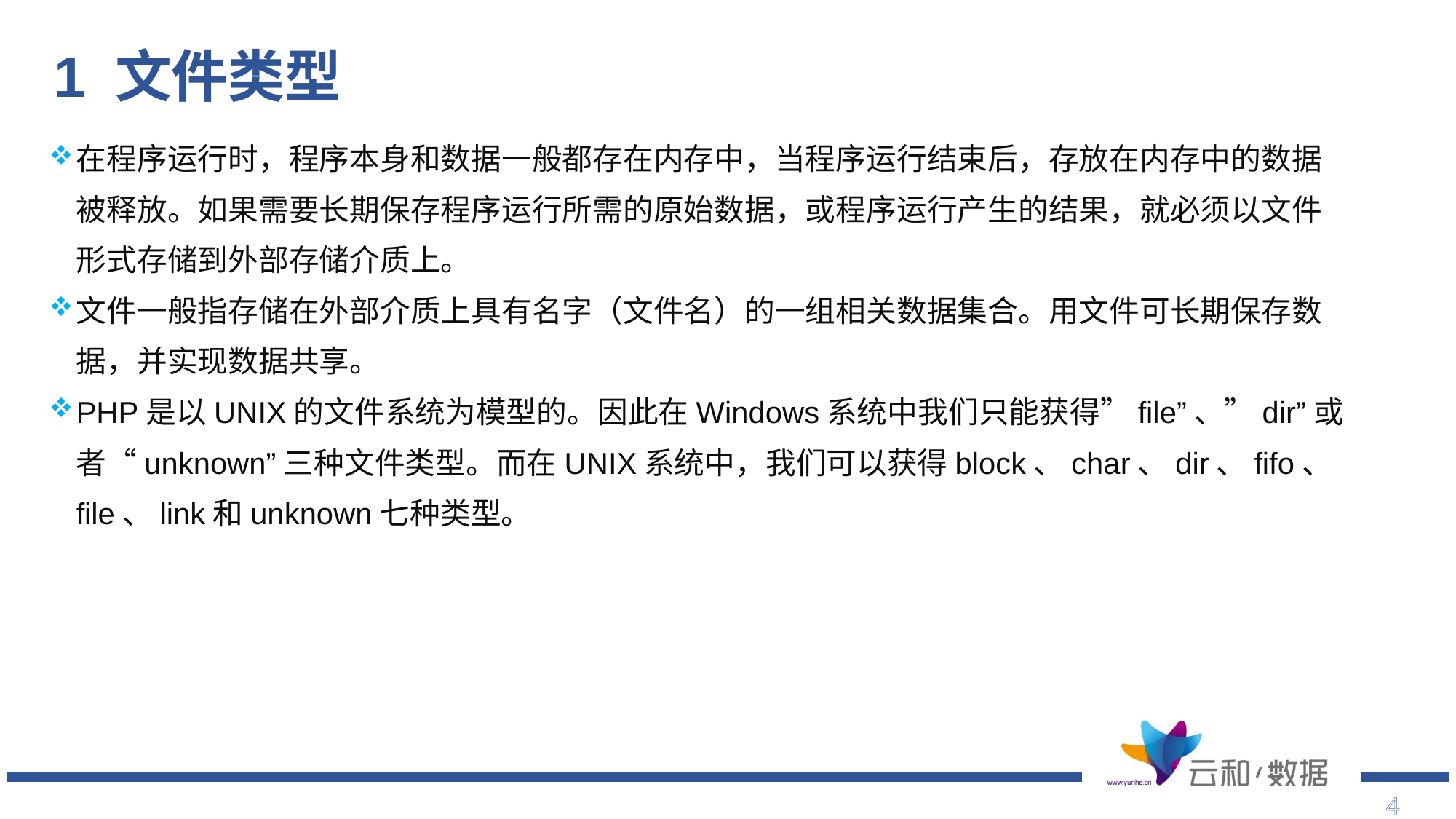

1 文件类型
在程序运行时，程序本身和数据一般都存在内存中，当程序运行结束后，存放在内存中的数据被释放。如果需要长期保存程序运行所需的原始数据，或程序运行产生的结果，就必须以文件形式存储到外部存储介质上。
文件一般指存储在外部介质上具有名字（文件名）的一组相关数据集合。用文件可长期保存数据，并实现数据共享。
PHP是以UNIX的文件系统为模型的。因此在Windows系统中我们只能获得”file”、”dir”或者“unknown”三种文件类型。而在UNIX系统中，我们可以获得block、char、dir、fifo、file、link和unknown七种类型。